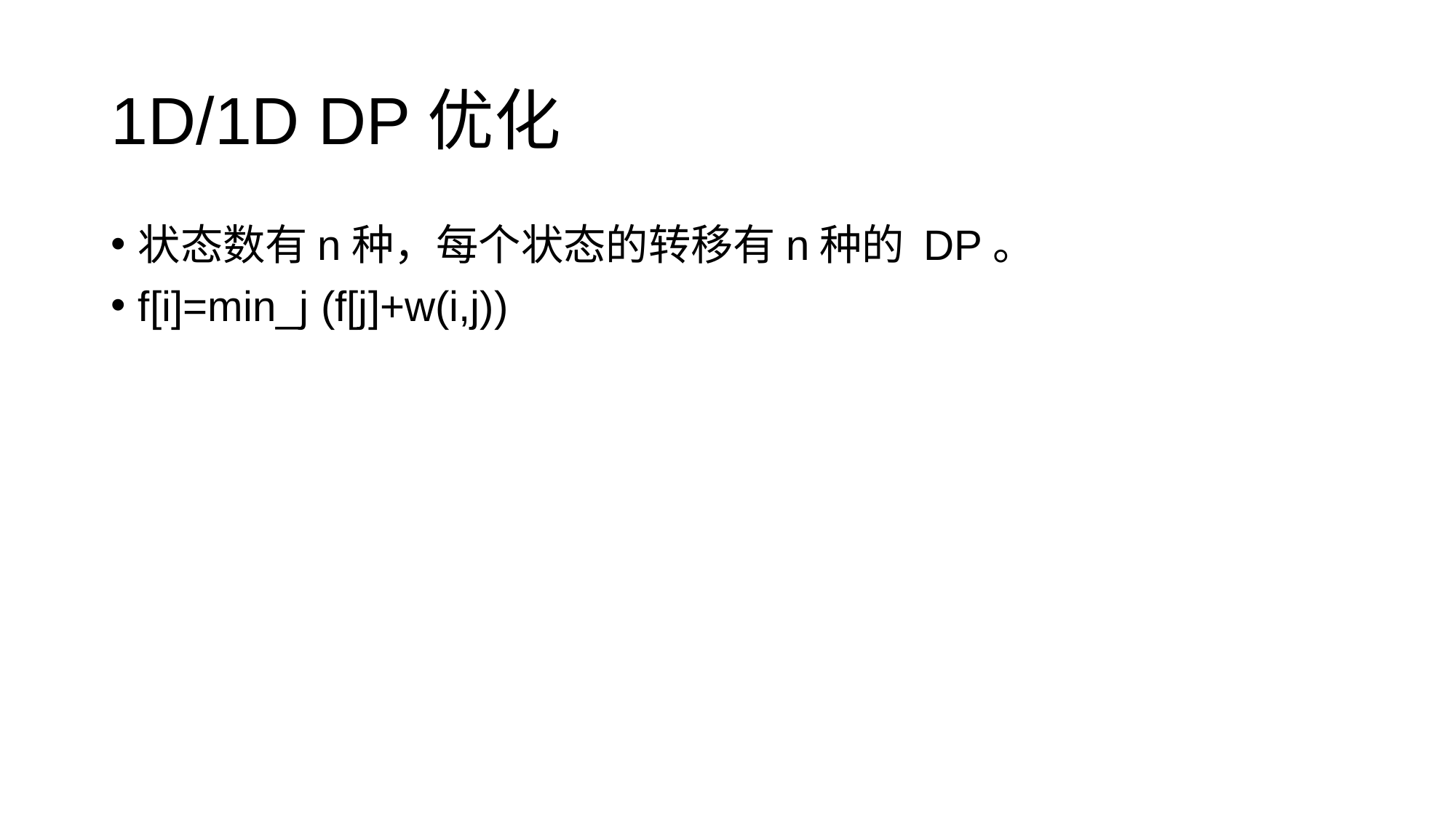

# 1D/1D DP优化
状态数有n种，每个状态的转移有n种的 DP。
f[i]=min_j (f[j]+w(i,j))